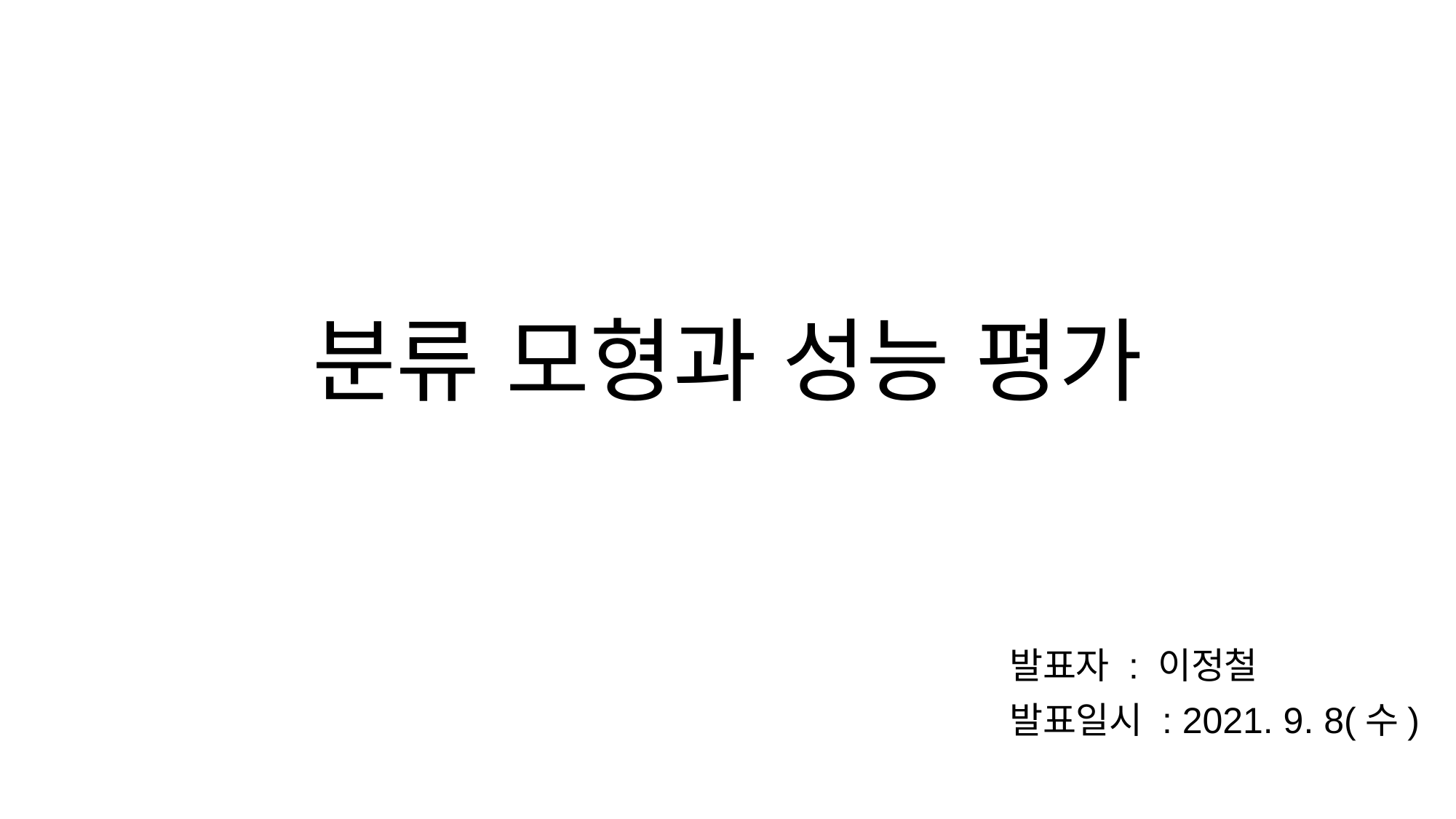

# 분류 모형과 성능 평가
발표자 : 이정철
발표일시 : 2021. 9. 8(수)